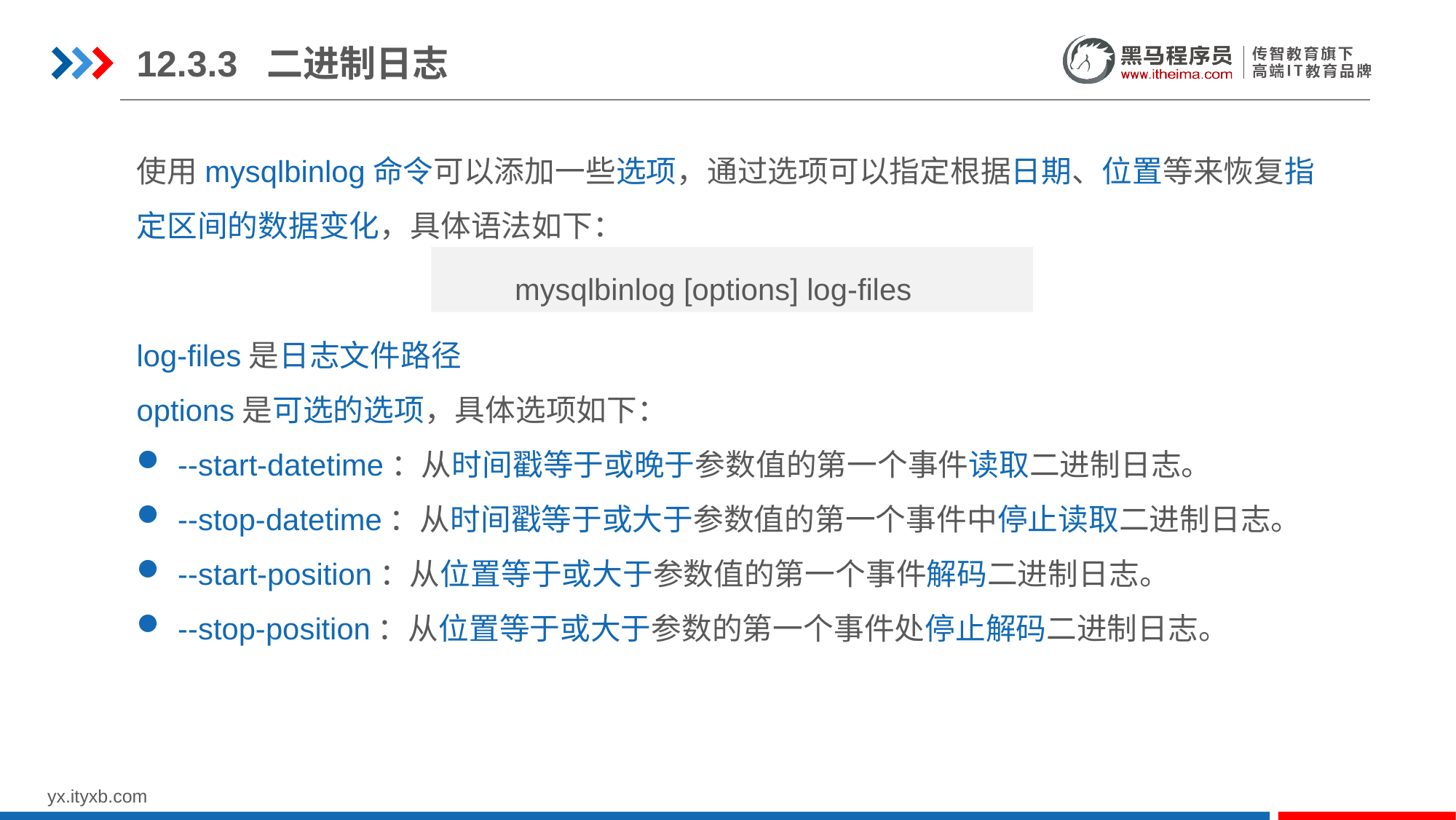

12.3.3  二进制日志
使用mysqlbinlog命令可以添加一些选项，通过选项可以指定根据日期、位置等来恢复指定区间的数据变化，具体语法如下：
mysqlbinlog [options] log-files
log-files是日志文件路径
options是可选的选项，具体选项如下：
--start-datetime：从时间戳等于或晚于参数值的第一个事件读取二进制日志。
--stop-datetime：从时间戳等于或大于参数值的第一个事件中停止读取二进制日志。
--start-position：从位置等于或大于参数值的第一个事件解码二进制日志。
--stop-position：从位置等于或大于参数的第一个事件处停止解码二进制日志。